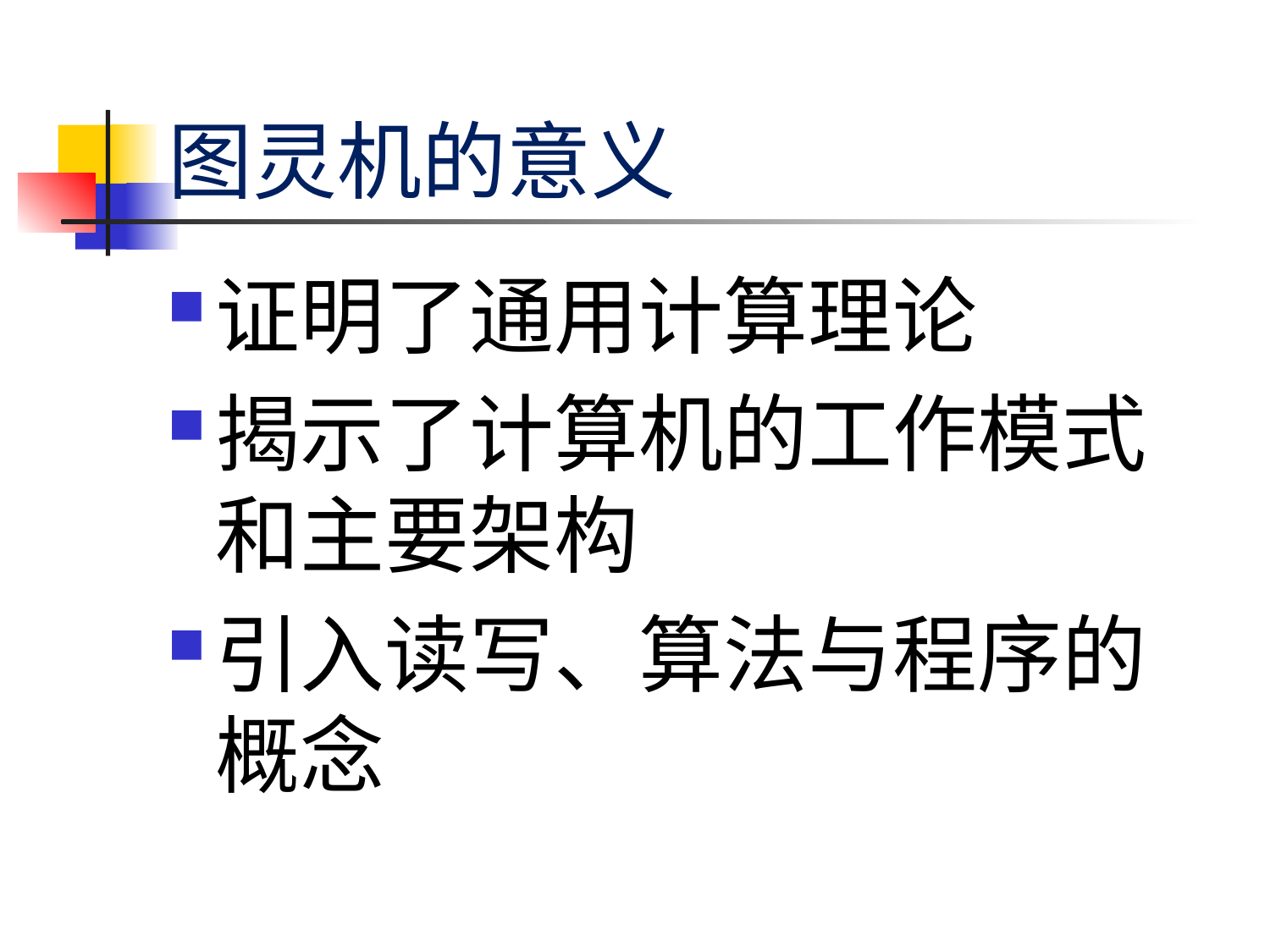

# 图灵机的意义
证明了通用计算理论
揭示了计算机的工作模式和主要架构
引入读写、算法与程序的概念